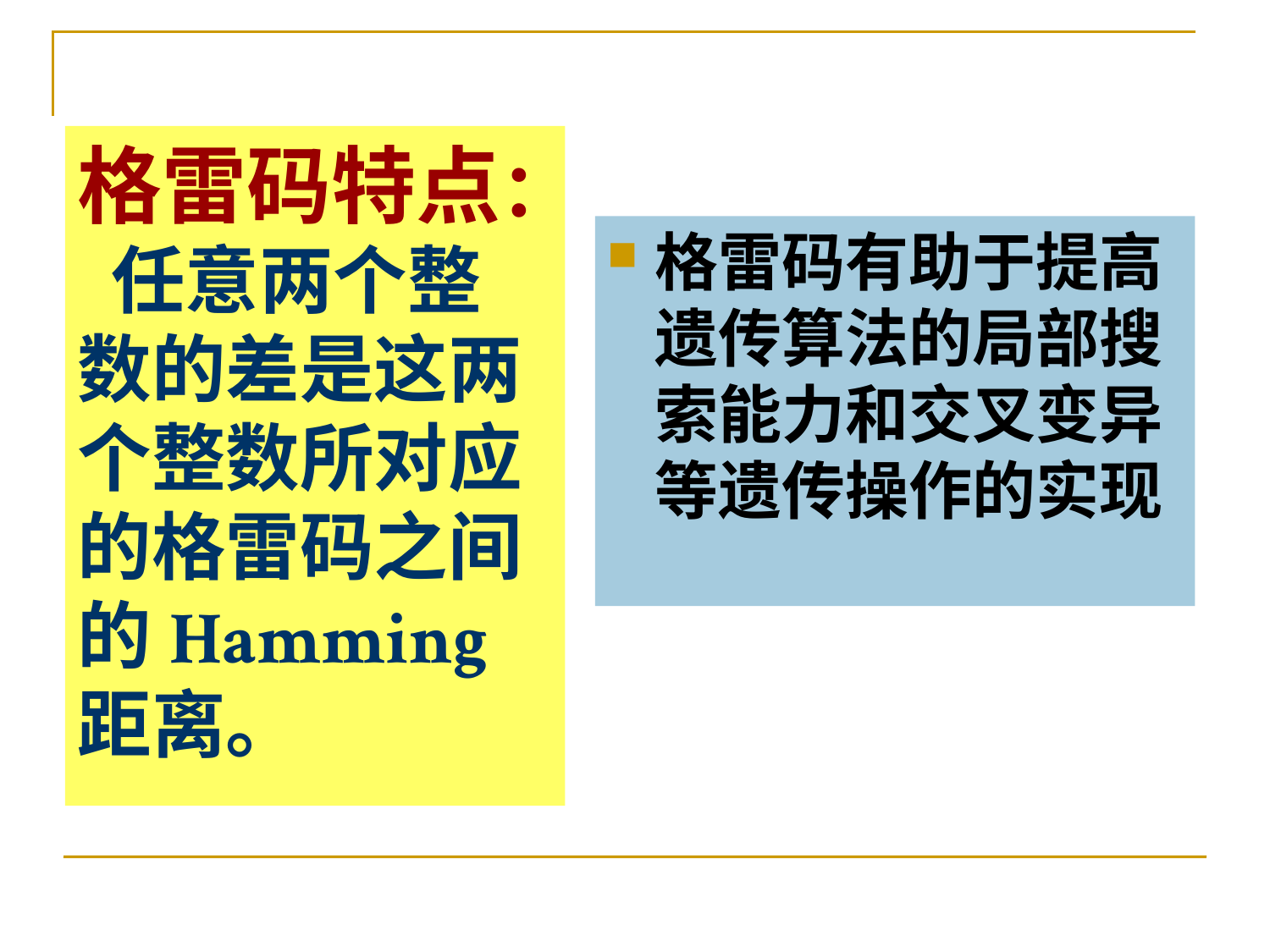

# 格雷码特点：  任意两个整数的差是这两个整数所对应的格雷码之间的Hamming距离。
格雷码有助于提高遗传算法的局部搜索能力和交叉变异等遗传操作的实现